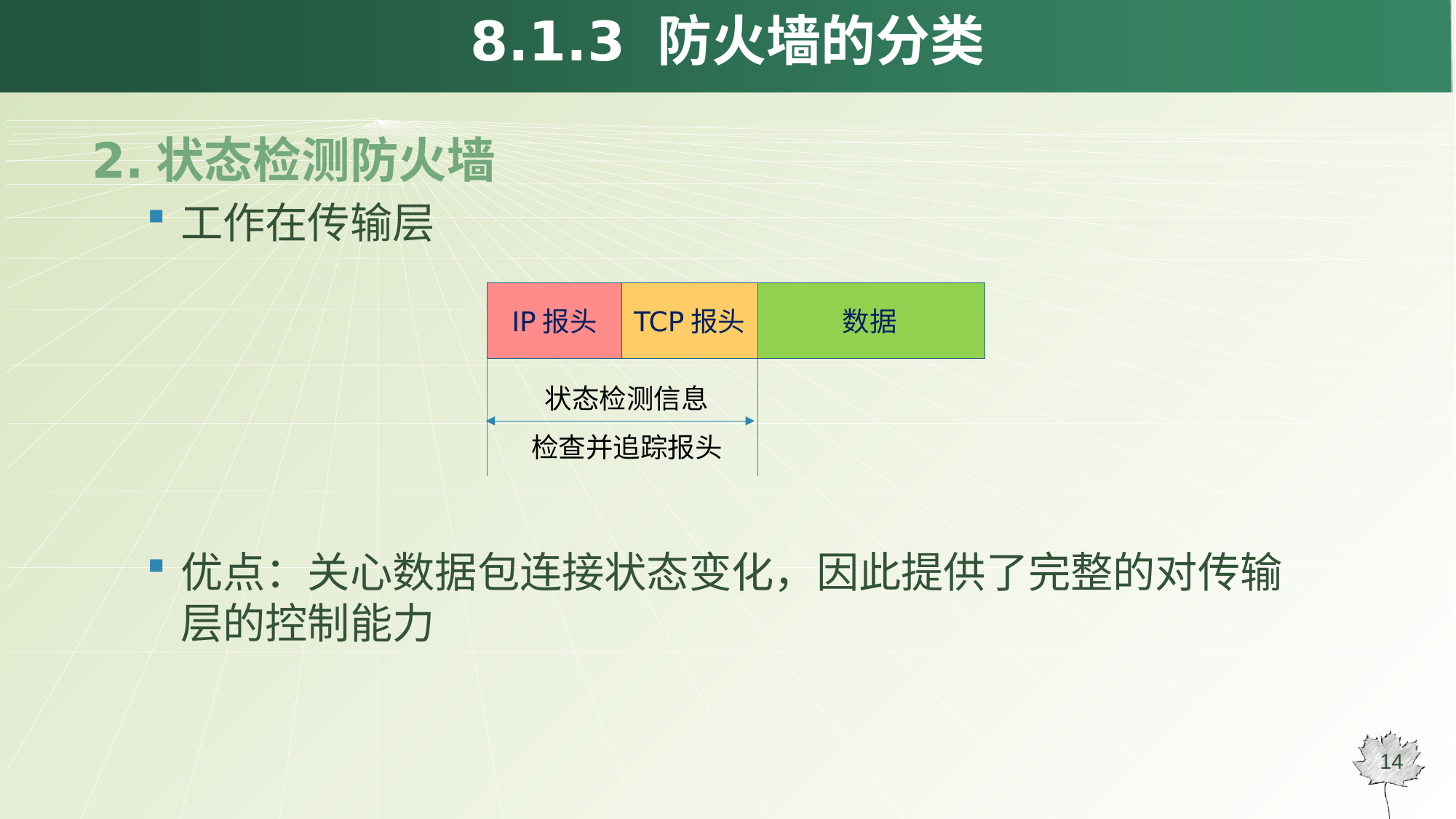

# 8.1.3 防火墙的分类
2.状态检测防火墙
工作在传输层

优点：关心数据包连接状态变化，因此提供了完整的对传输层的控制能力

IP报头
TCP报头
数据
状态检测信息
检查并追踪报头
14